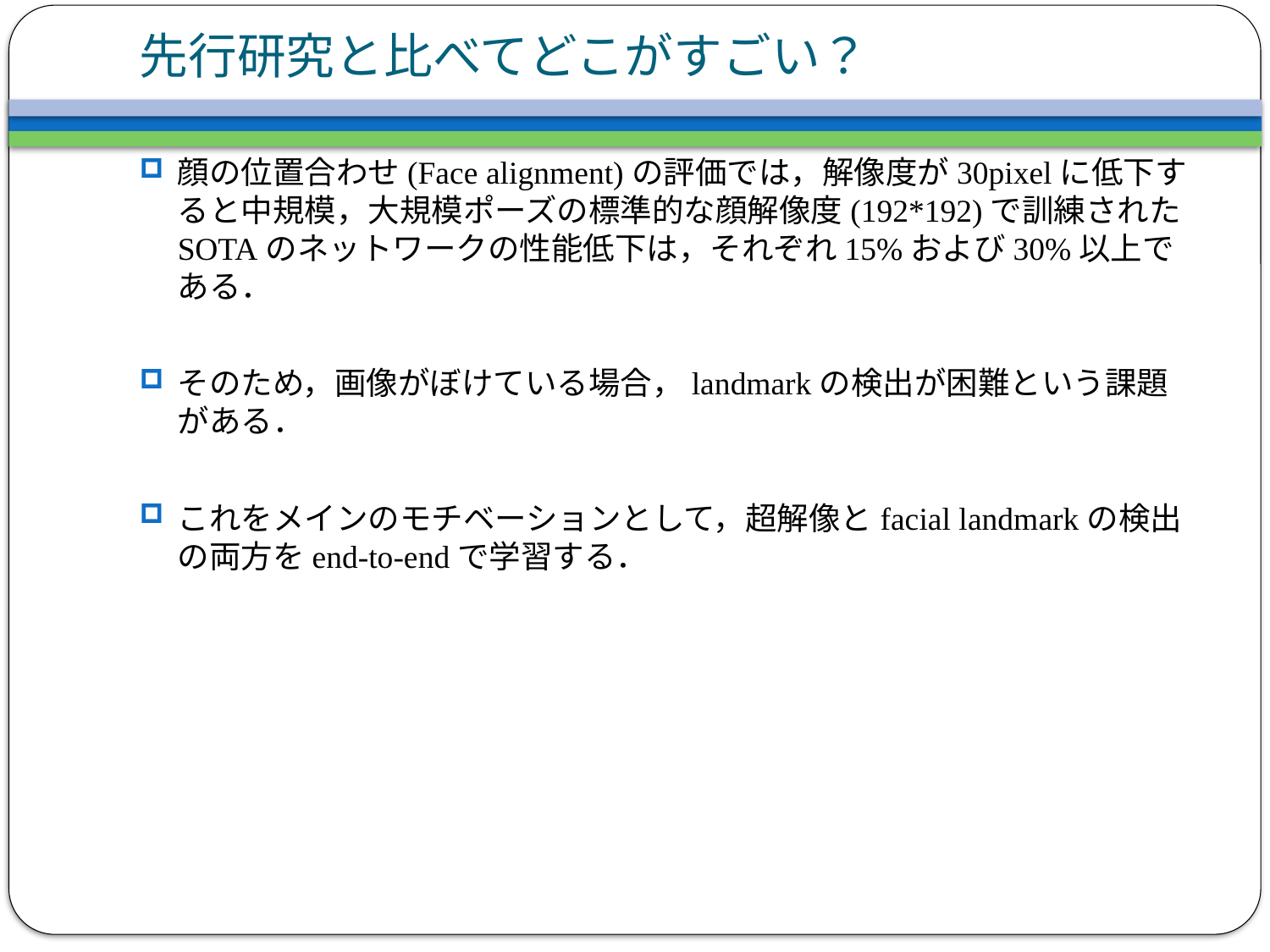

# 先行研究と比べてどこがすごい？
顔の位置合わせ(Face alignment)の評価では，解像度が30pixelに低下すると中規模，大規模ポーズの標準的な顔解像度(192*192)で訓練されたSOTAのネットワークの性能低下は，それぞれ15%および30%以上である．

そのため，画像がぼけている場合，landmarkの検出が困難という課題がある．

これをメインのモチベーションとして，超解像とfacial landmarkの検出の両方をend-to-endで学習する．